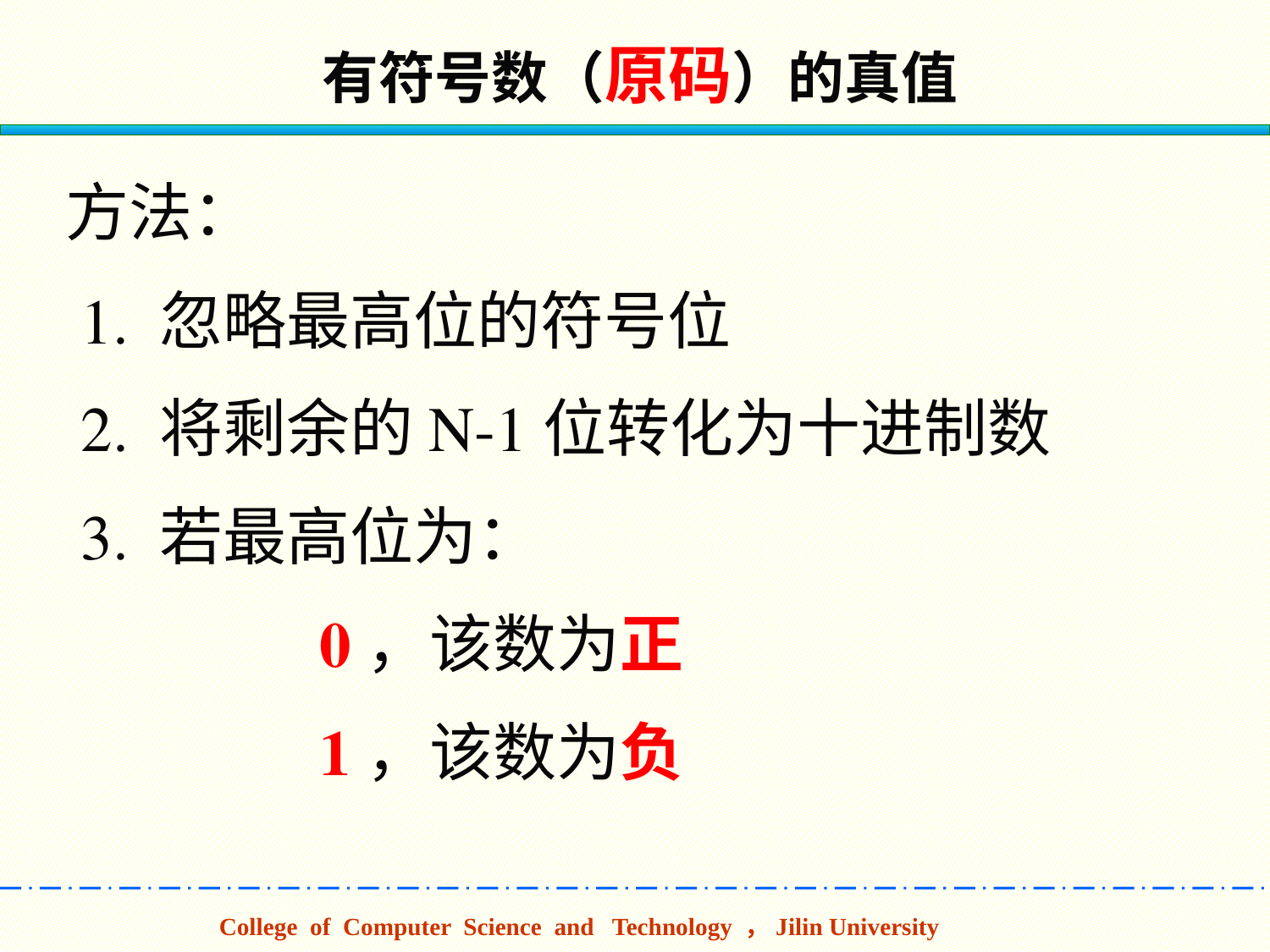

有符号数（原码）的真值
方法：
 1. 忽略最高位的符号位
 2. 将剩余的N-1位转化为十进制数
 3. 若最高位为：
		0，该数为正
		1，该数为负